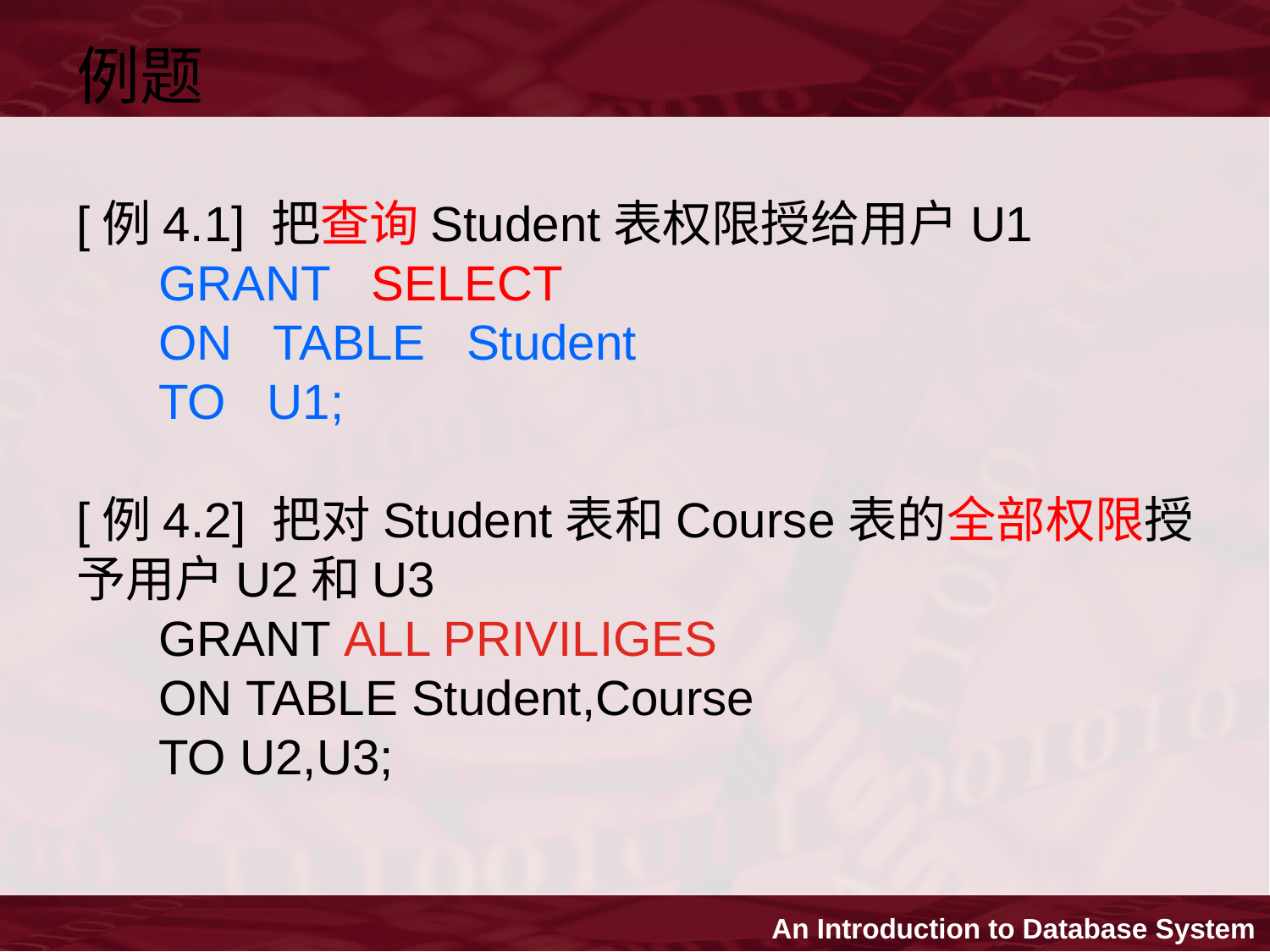

例题
[例4.1] 把查询Student表权限授给用户U1
      GRANT   SELECT
      ON   TABLE   Student
      TO   U1;

[例4.2] 把对Student表和Course表的全部权限授予用户U2和U3
      GRANT ALL PRIVILIGES
      ON TABLE Student,Course
      TO U2,U3;